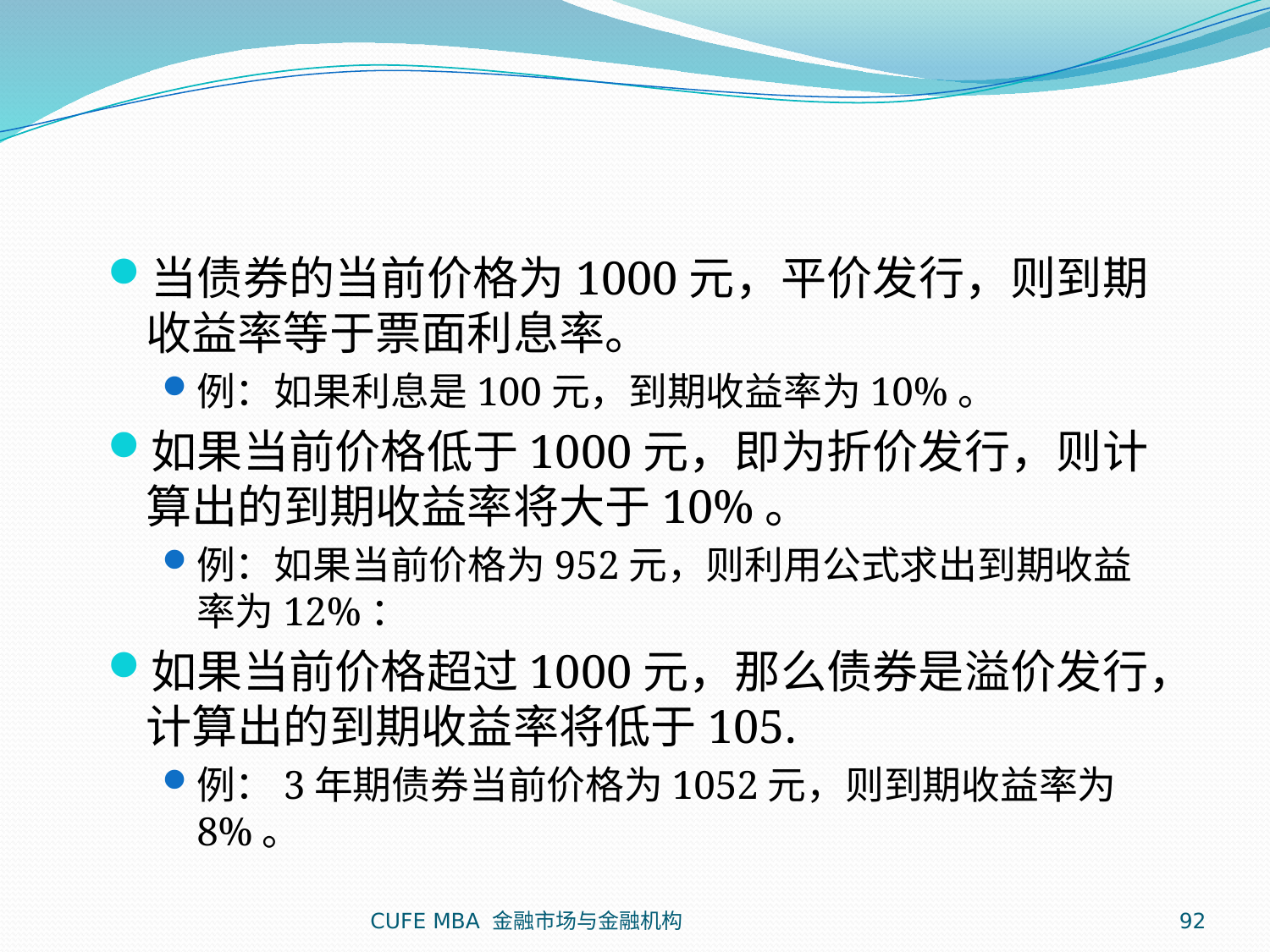

当债券的当前价格为1000元，平价发行，则到期收益率等于票面利息率。
例：如果利息是100元，到期收益率为10%。
如果当前价格低于1000元，即为折价发行，则计算出的到期收益率将大于10%。
例：如果当前价格为952元，则利用公式求出到期收益率为12%：
如果当前价格超过1000元，那么债券是溢价发行，计算出的到期收益率将低于105.
例：3年期债券当前价格为1052元，则到期收益率为8%。
CUFE MBA 金融市场与金融机构
92